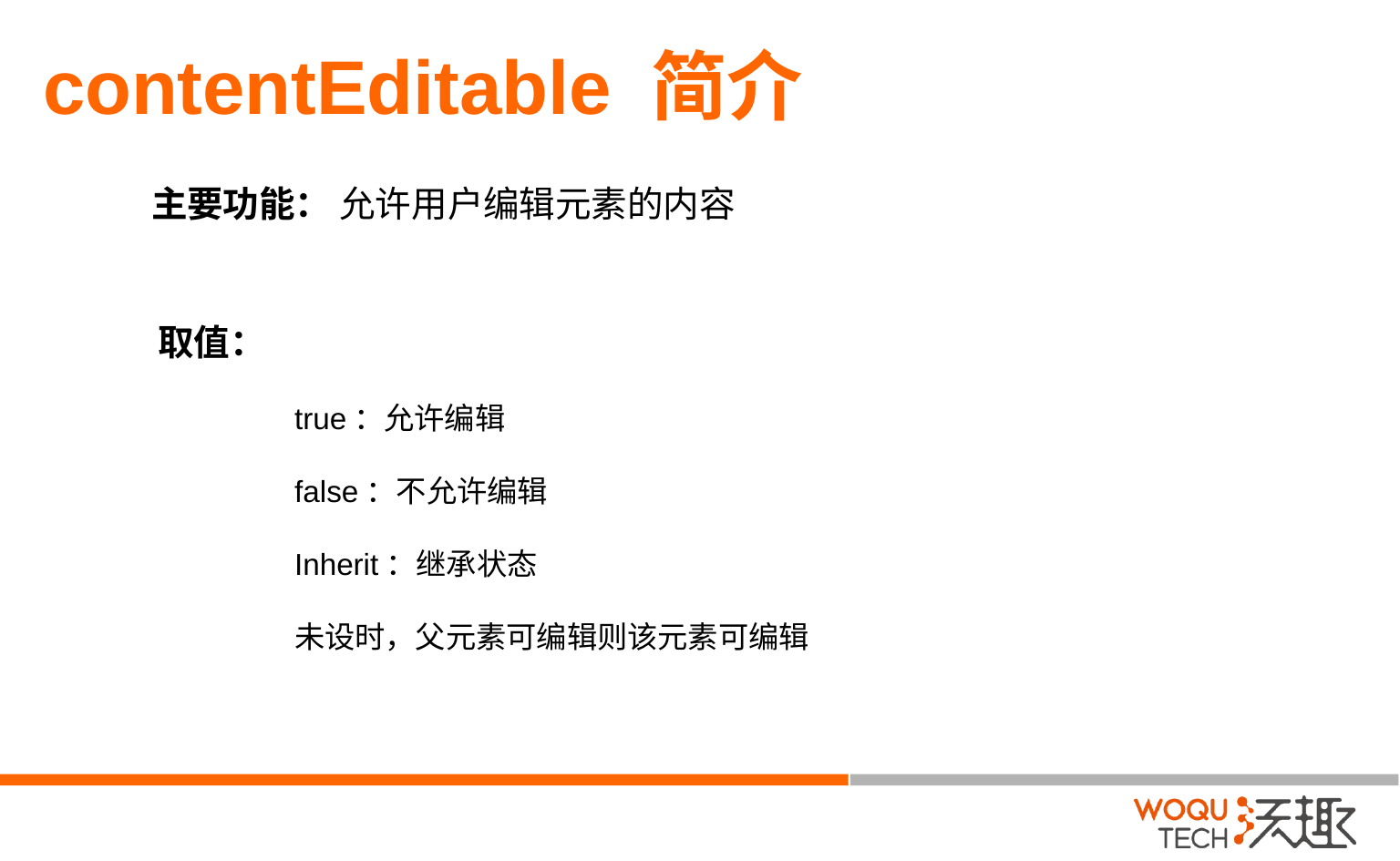

contentEditable 简介
主要功能： 允许用户编辑元素的内容
取值：
	true：允许编辑
	false：不允许编辑
	Inherit：继承状态
	未设时，父元素可编辑则该元素可编辑